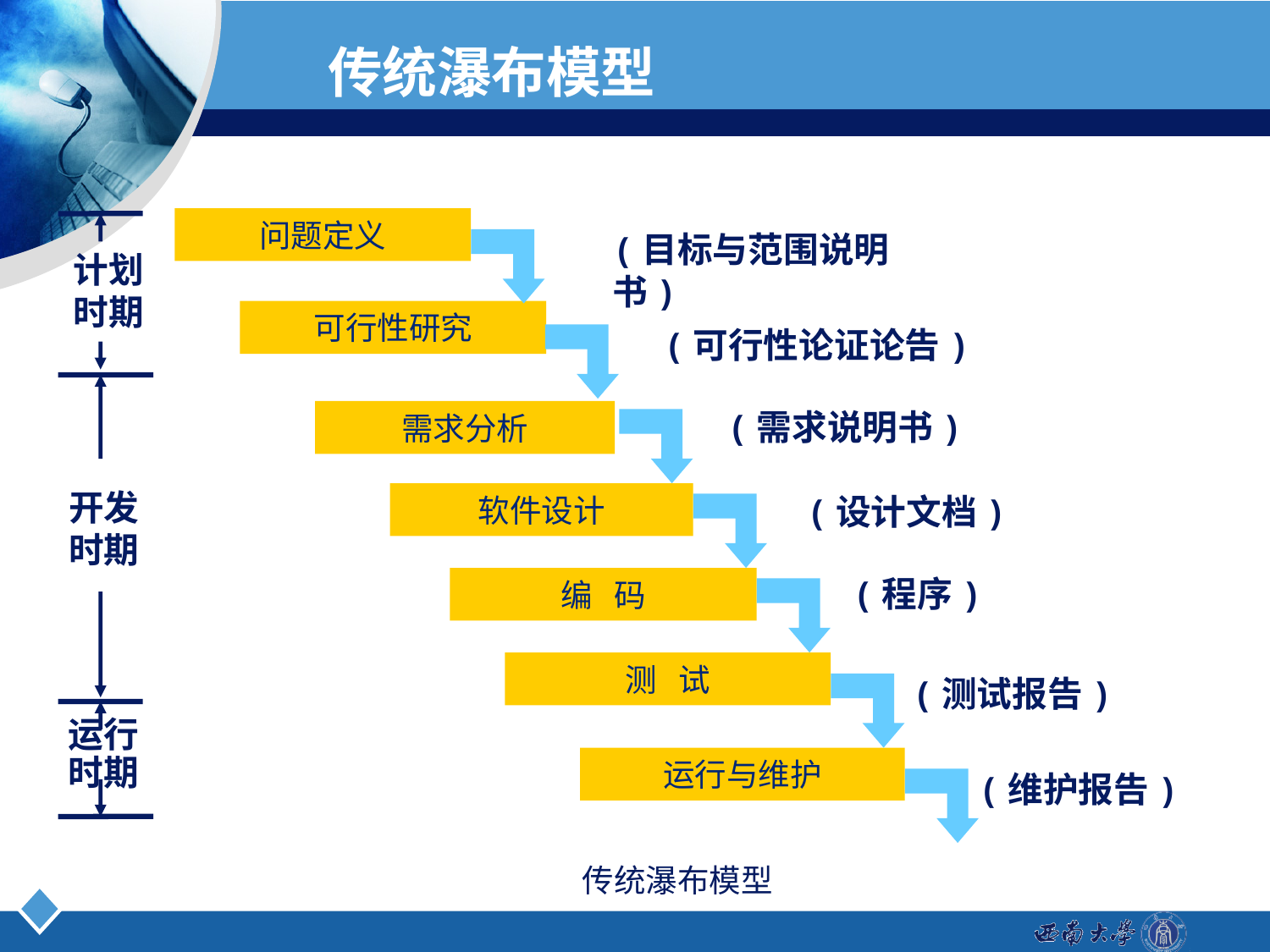

# 传统瀑布模型

问题定义

(目标与范围说明书)

计划时期
可行性研究
(可行性论证论告)

(需求说明书)
需求分析

开发
时期
软件设计
(设计文档)

(程序)
编   码

测   试
(测试报告)

运行
时期
运行与维护
(维护报告)

传统瀑布模型